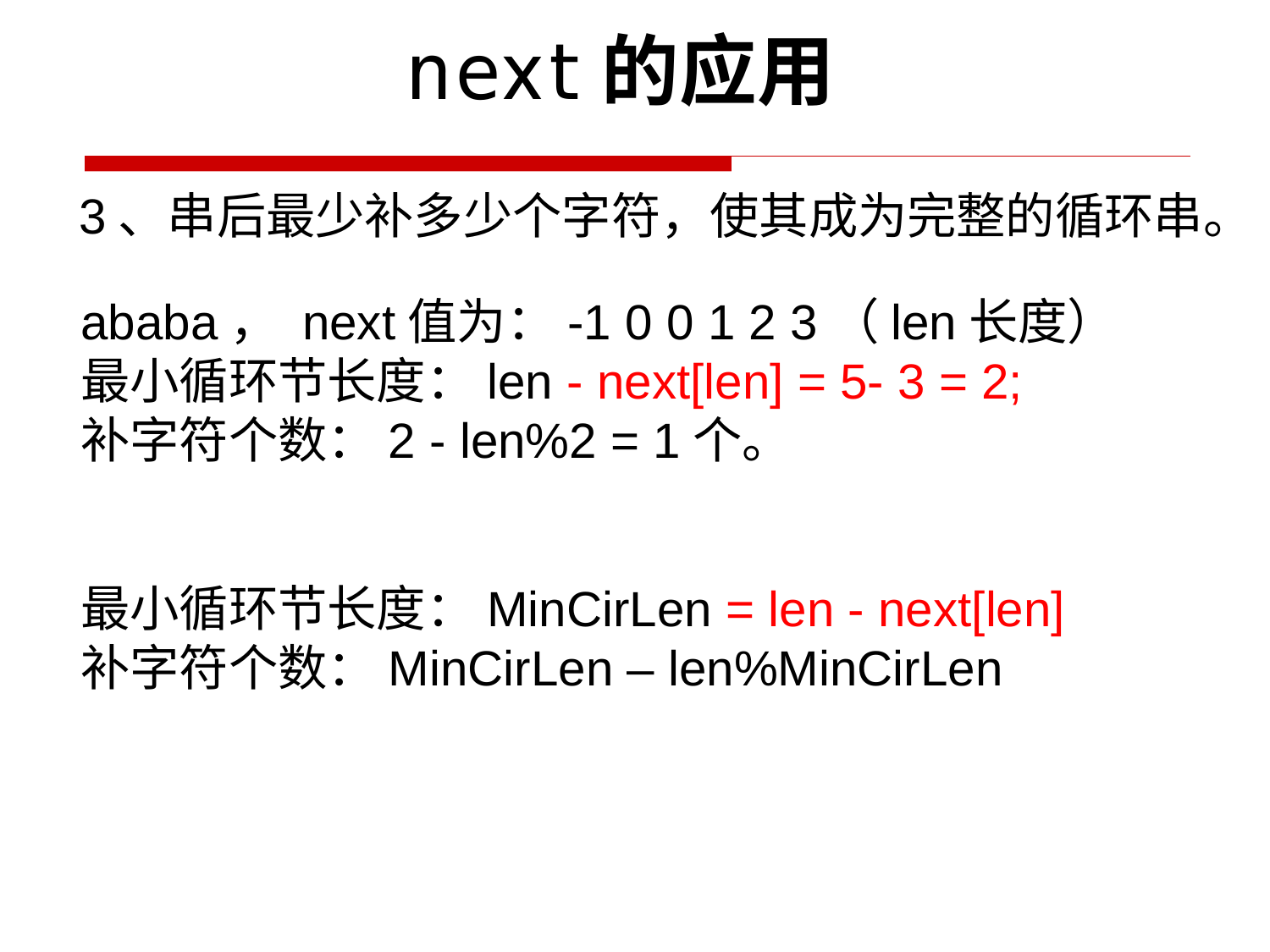

next的应用
3、串后最少补多少个字符，使其成为完整的循环串。
ababa， next值为：-1 0 0 1 2 3（len长度）
最小循环节长度：len - next[len] = 5- 3 = 2;
补字符个数：2 - len%2 = 1个。
最小循环节长度：MinCirLen = len - next[len]
补字符个数：MinCirLen – len%MinCirLen